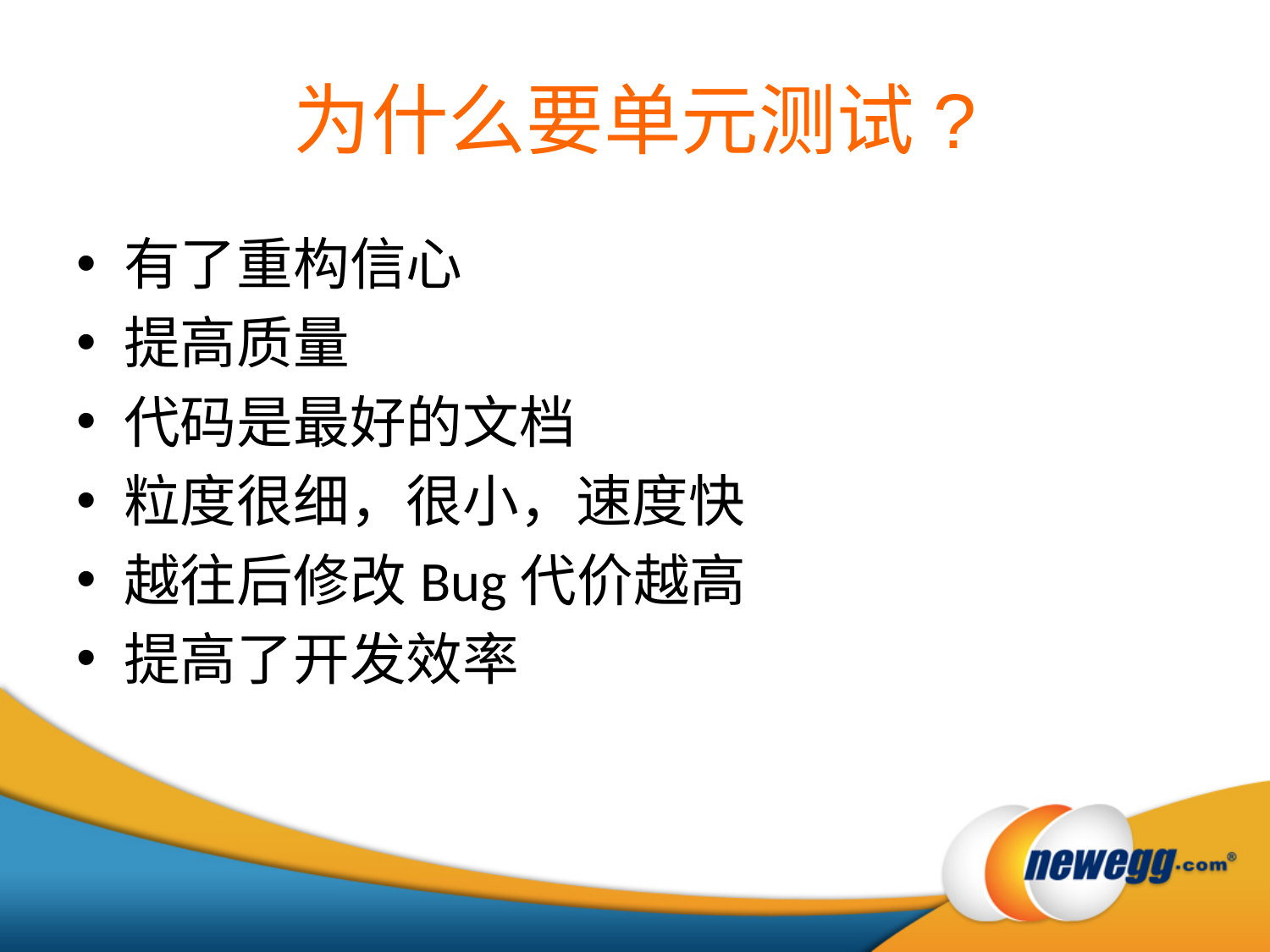

# 为什么要单元测试?
有了重构信心
提高质量
代码是最好的文档
粒度很细，很小，速度快
越往后修改Bug代价越高
提高了开发效率